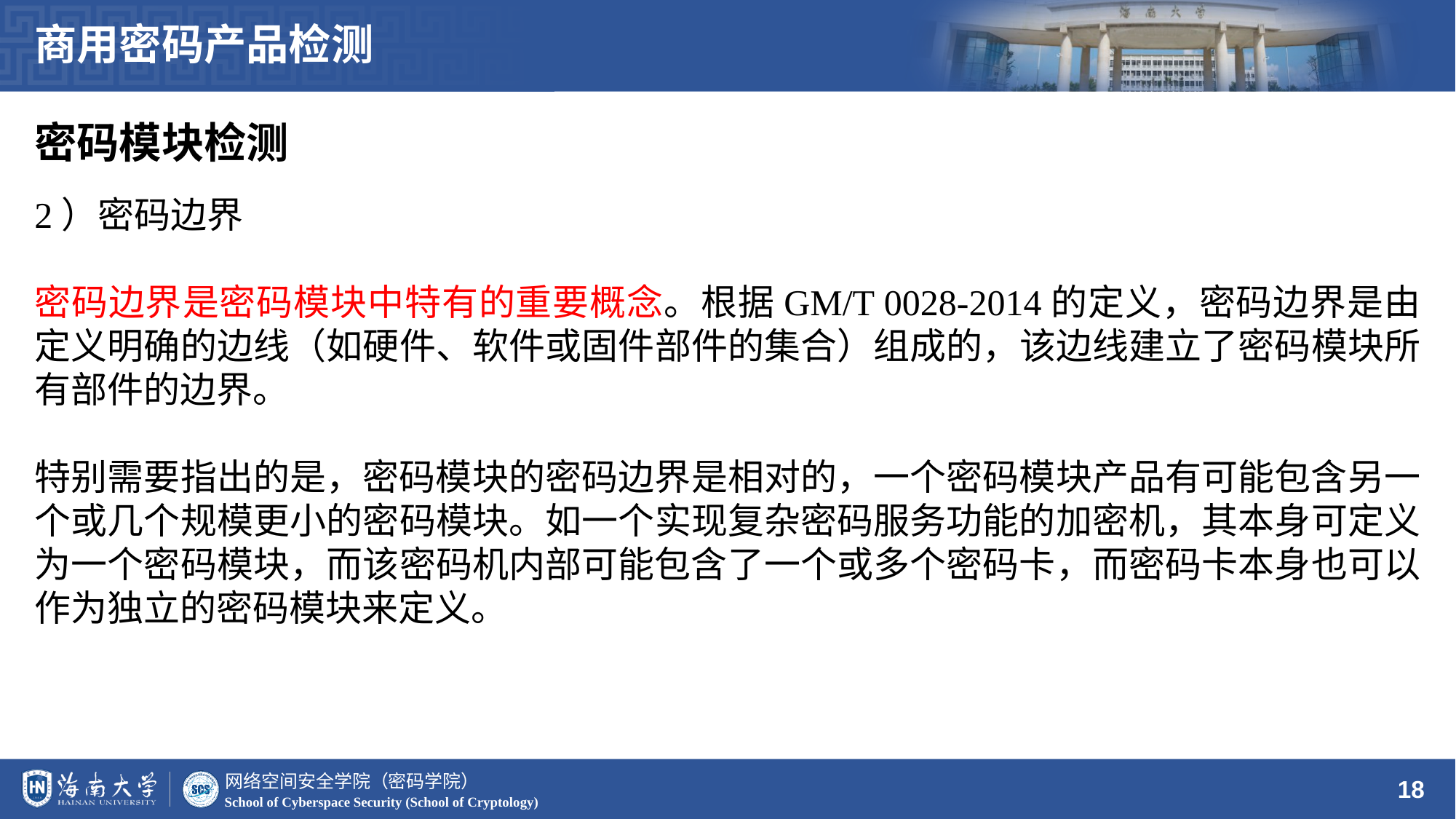

商用密码产品检测
密码模块检测
2）密码边界

密码边界是密码模块中特有的重要概念。根据GM/T 0028-2014的定义，密码边界是由定义明确的边线（如硬件、软件或固件部件的集合）组成的，该边线建立了密码模块所有部件的边界。

特别需要指出的是，密码模块的密码边界是相对的，一个密码模块产品有可能包含另一个或几个规模更小的密码模块。如一个实现复杂密码服务功能的加密机，其本身可定义为一个密码模块，而该密码机内部可能包含了一个或多个密码卡，而密码卡本身也可以作为独立的密码模块来定义。
18